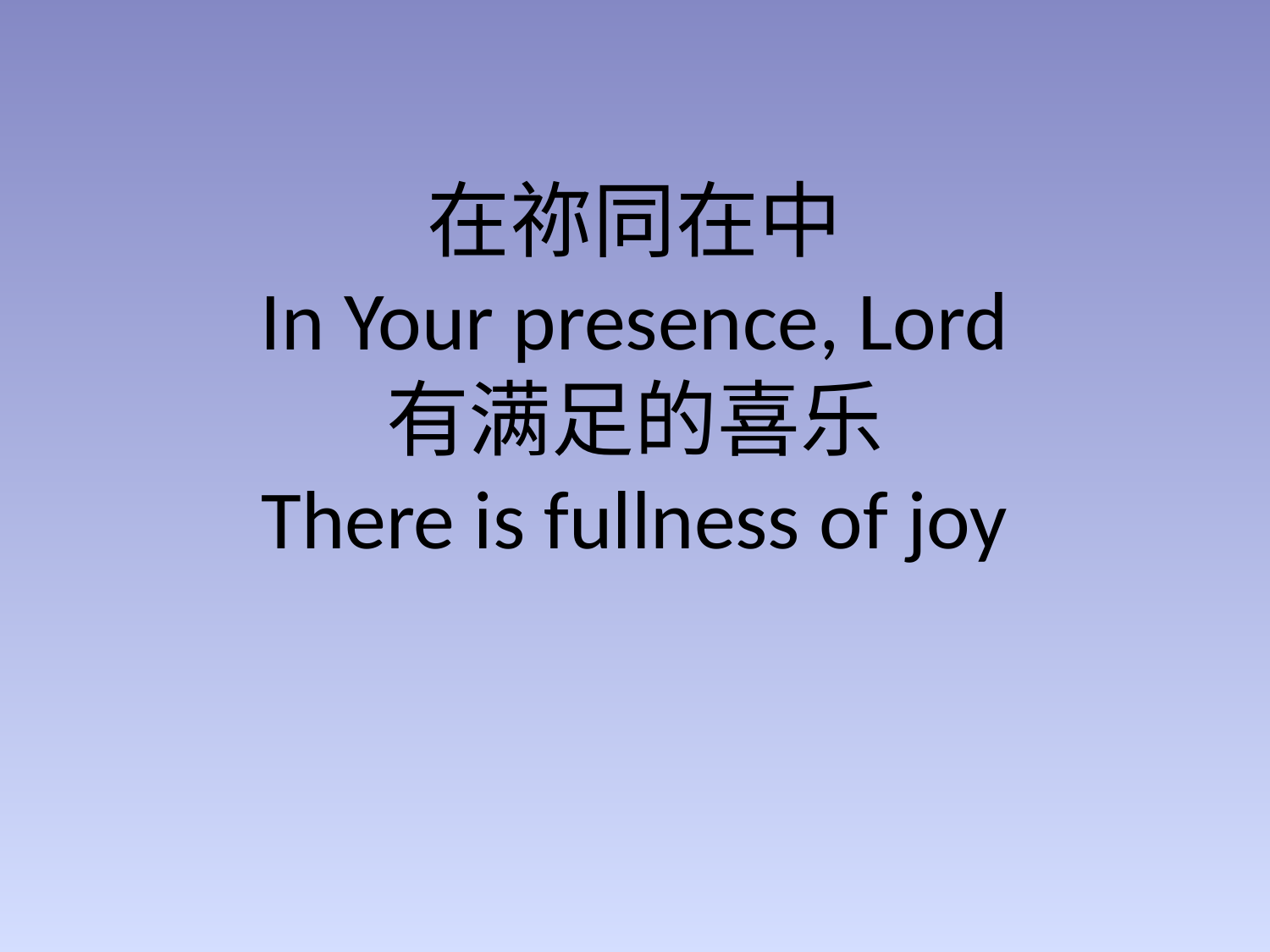

在祢同在中
In Your presence, Lord
有满足的喜乐
There is fullness of joy